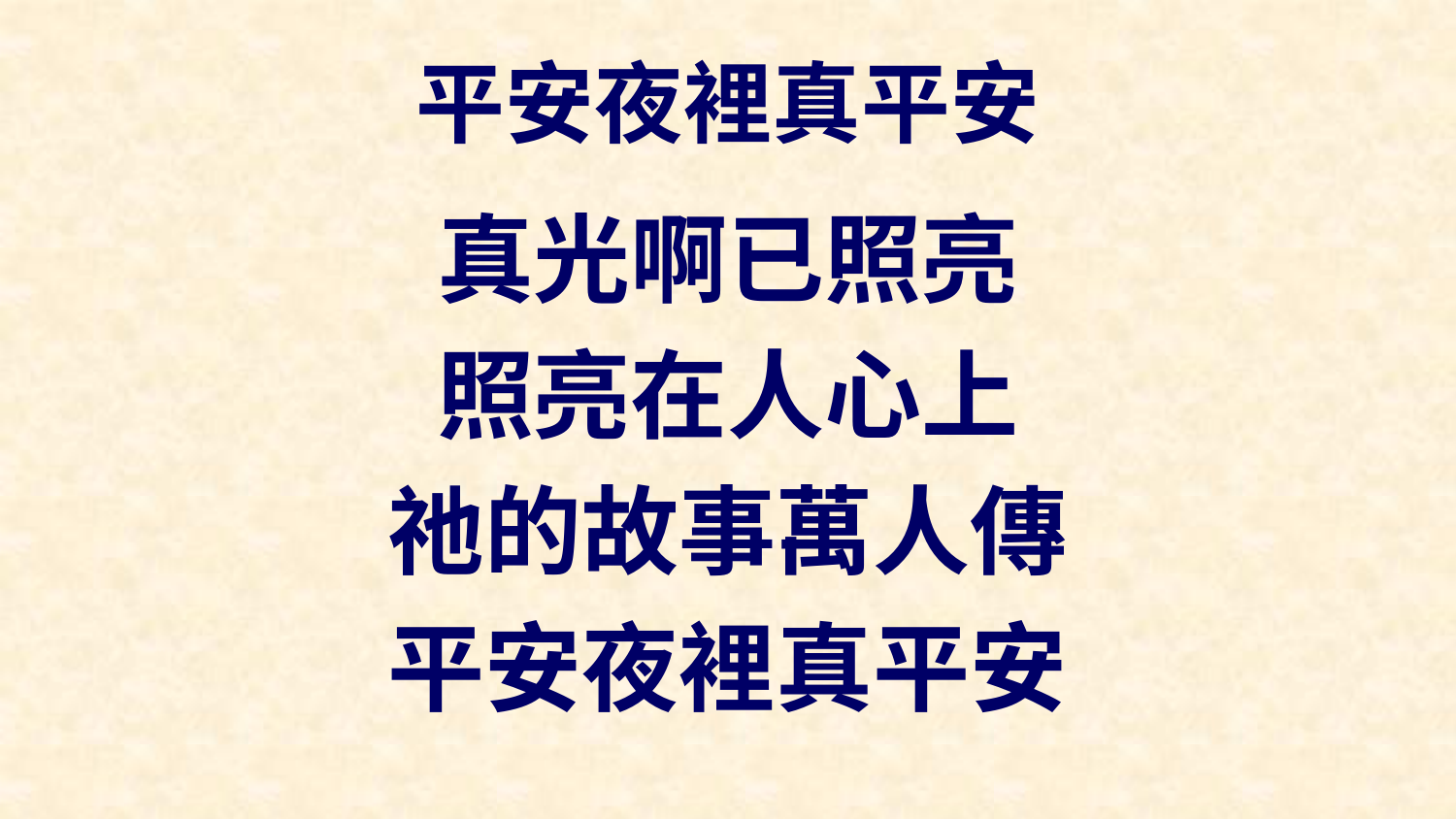

# 平安夜裡真平安
真光啊已照亮
照亮在人心上
祂的故事萬人傳
平安夜裡真平安